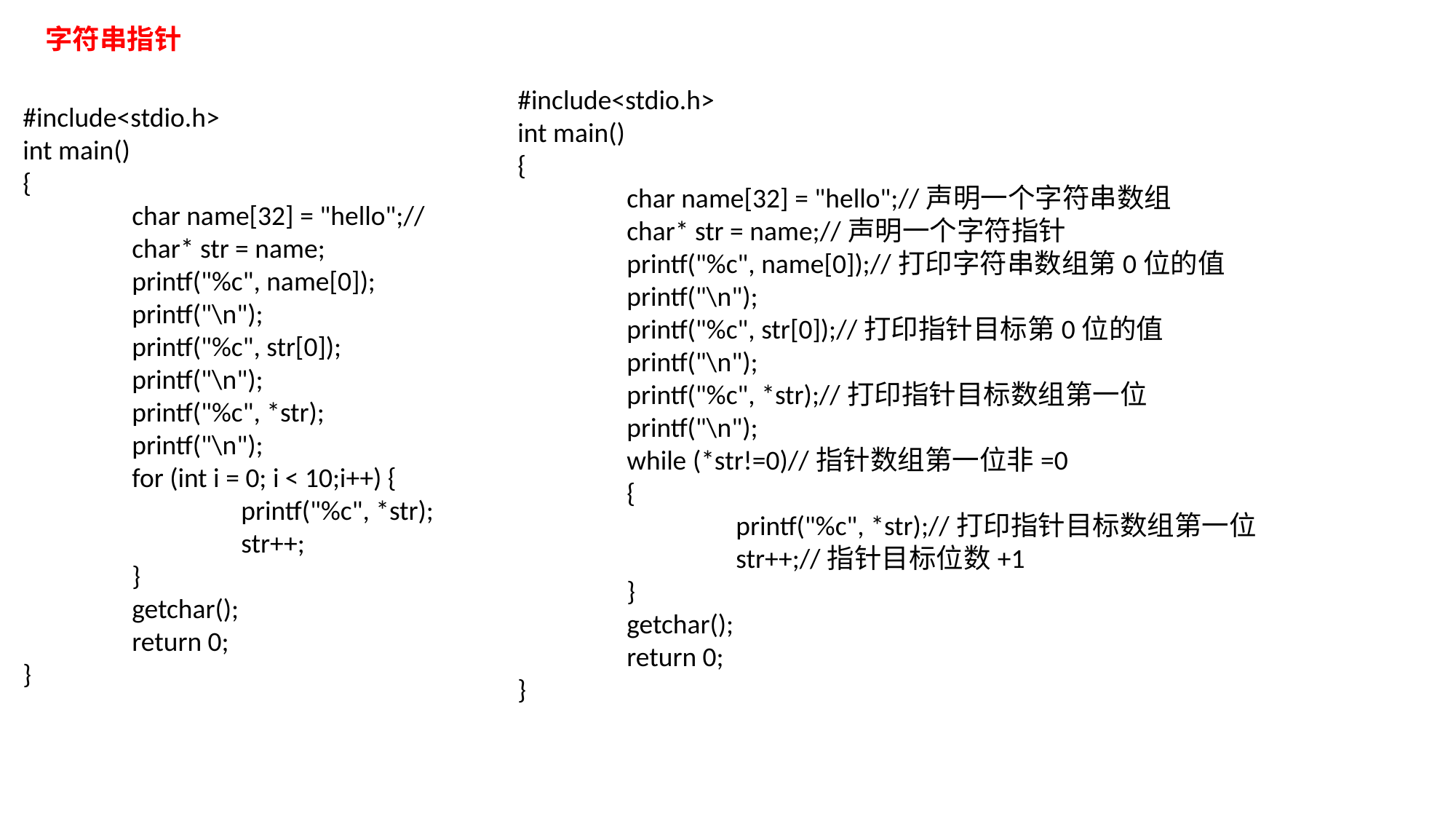

字符串指针
#include<stdio.h>
int main()
{
	char name[32] = "hello";//声明一个字符串数组
	char* str = name;//声明一个字符指针
	printf("%c", name[0]);//打印字符串数组第0位的值
	printf("\n");
	printf("%c", str[0]);//打印指针目标第0位的值
	printf("\n");
	printf("%c", *str);//打印指针目标数组第一位
	printf("\n");
	while (*str!=0)//指针数组第一位非=0
	{
		printf("%c", *str);//打印指针目标数组第一位
		str++;//指针目标位数+1
	}
	getchar();
	return 0;
}
#include<stdio.h>
int main()
{
	char name[32] = "hello";//
	char* str = name;
	printf("%c", name[0]);
	printf("\n");
	printf("%c", str[0]);
	printf("\n");
	printf("%c", *str);
	printf("\n");
	for (int i = 0; i < 10;i++) {
		printf("%c", *str);
		str++;
	}
	getchar();
	return 0;
}